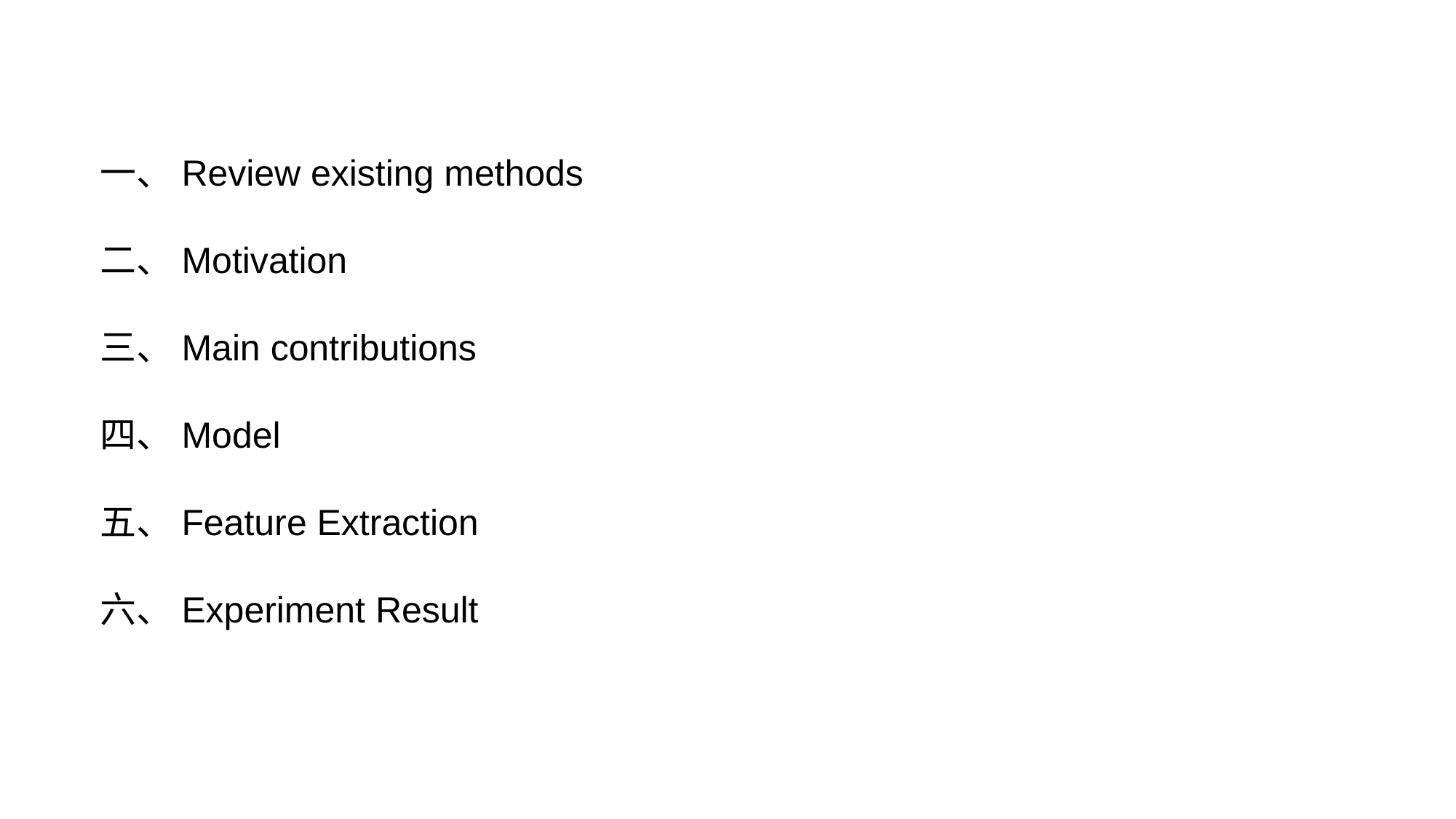

# 一、Review existing methods

二、Motivation

三、Main contributions

四、Model

五、Feature Extraction

六、Experiment Result